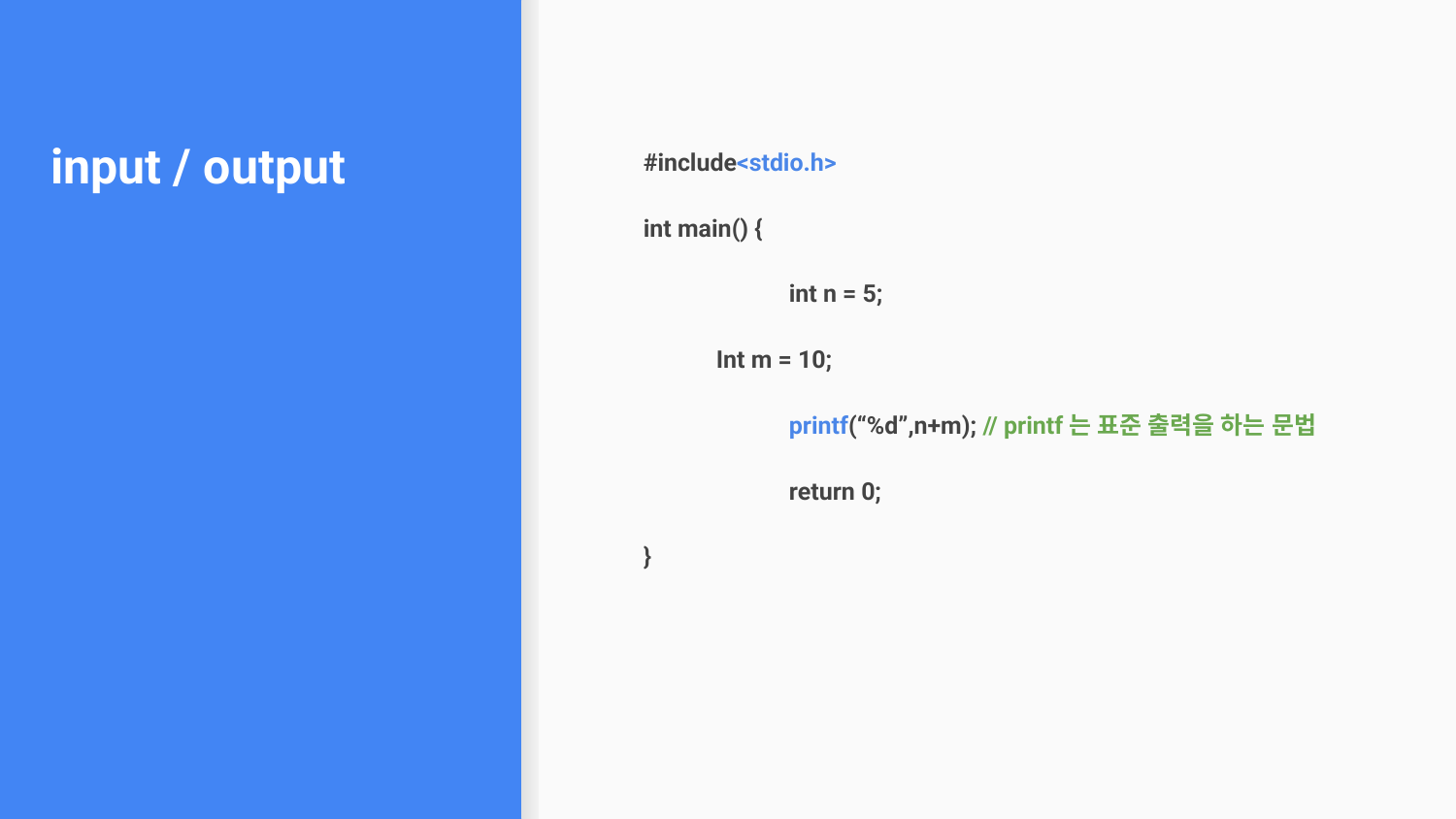

# input / output
#include<stdio.h>
int main() {
	int n = 5;
Int m = 10;
	printf(“%d”,n+m); // printf는 표준 출력을 하는 문법
	return 0;
}